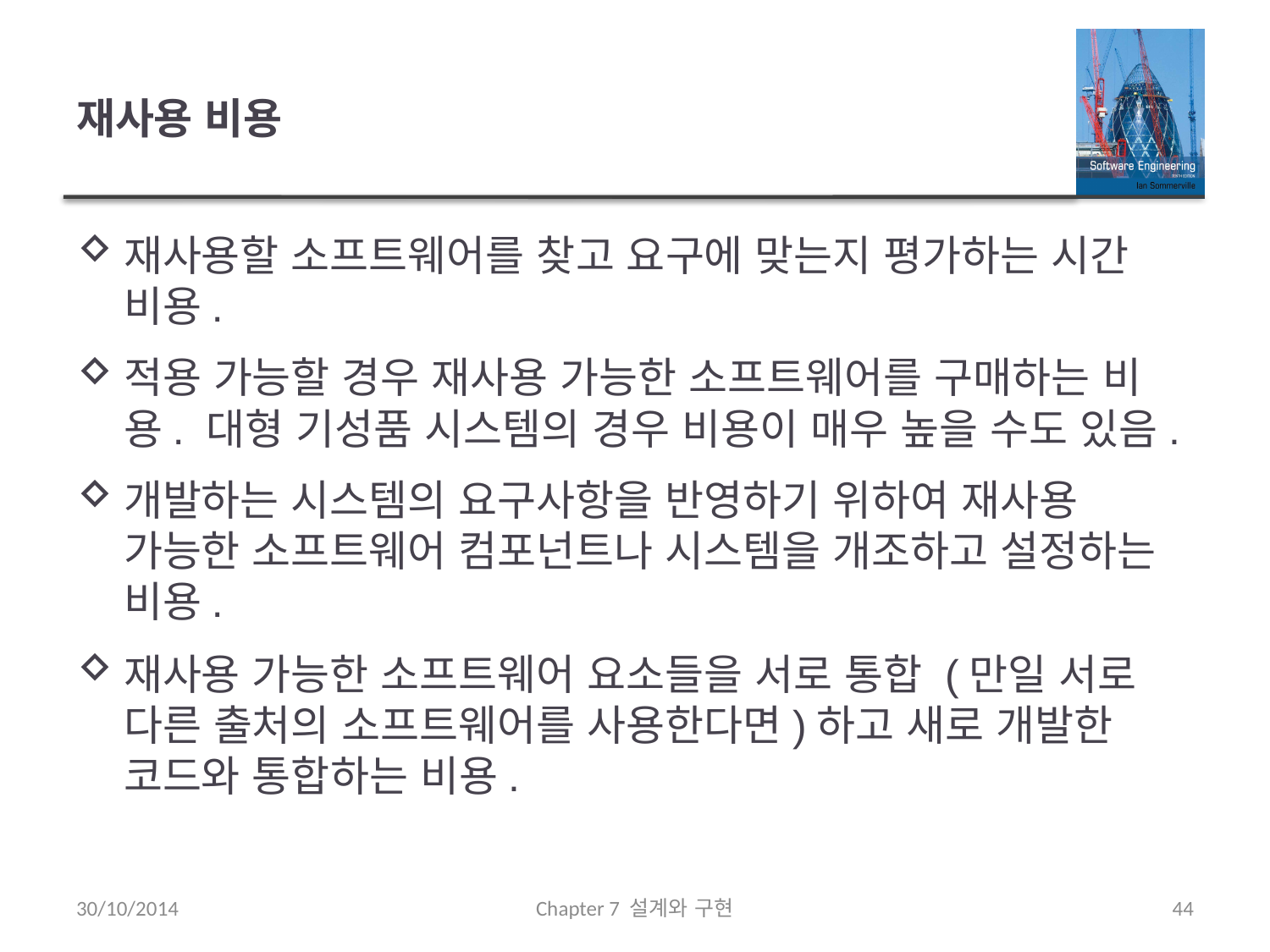

# 재사용 비용
재사용할 소프트웨어를 찾고 요구에 맞는지 평가하는 시간 비용.
적용 가능할 경우 재사용 가능한 소프트웨어를 구매하는 비용. 대형 기성품 시스템의 경우 비용이 매우 높을 수도 있음.
개발하는 시스템의 요구사항을 반영하기 위하여 재사용 가능한 소프트웨어 컴포넌트나 시스템을 개조하고 설정하는 비용.
재사용 가능한 소프트웨어 요소들을 서로 통합 (만일 서로 다른 출처의 소프트웨어를 사용한다면)하고 새로 개발한 코드와 통합하는 비용.
30/10/2014
Chapter 7 설계와 구현
44